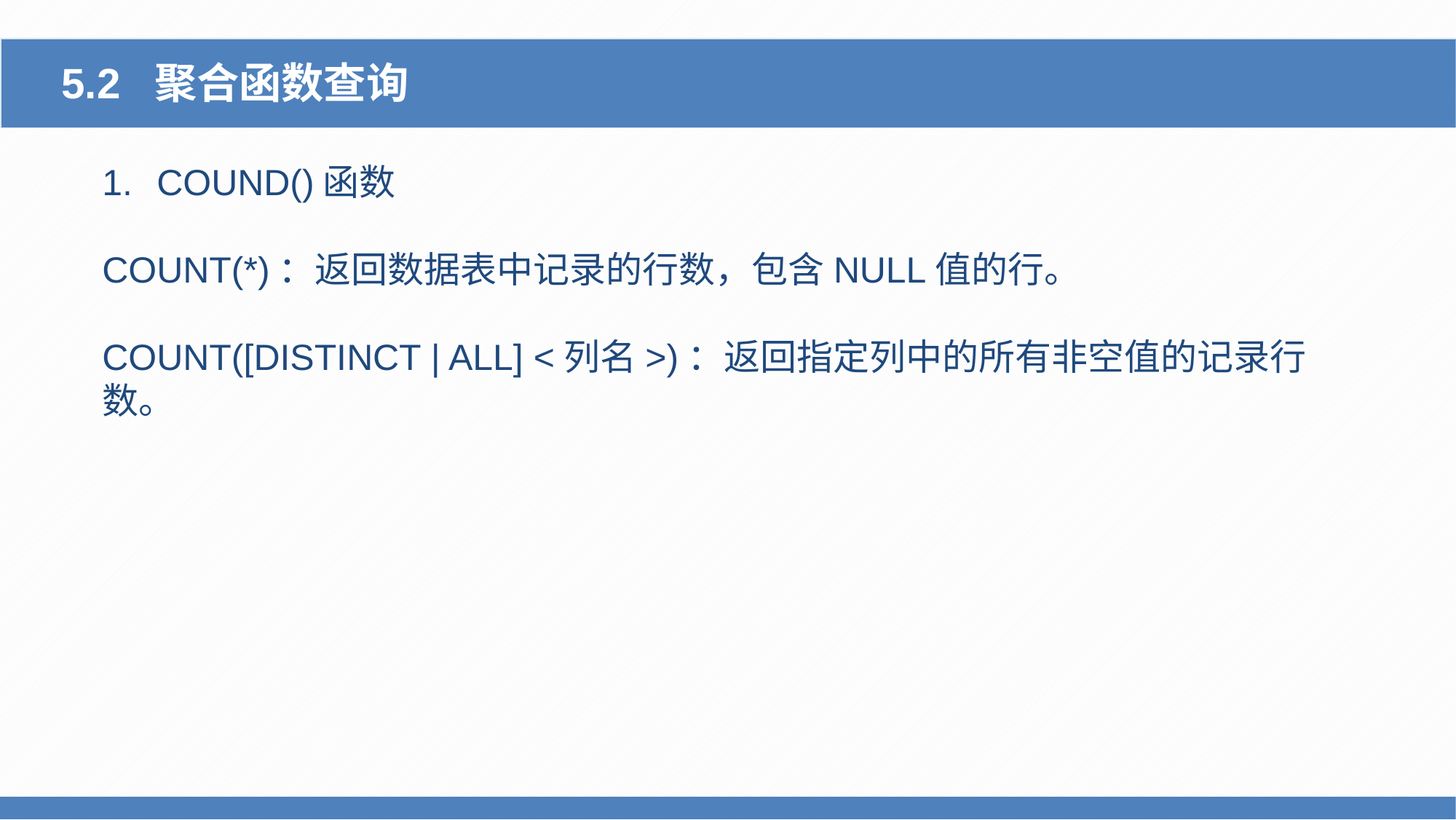

5.2  聚合函数查询
COUND()函数

COUNT(*)：返回数据表中记录的行数，包含NULL值的行。

COUNT([DISTINCT | ALL] <列名>)：返回指定列中的所有非空值的记录行数。